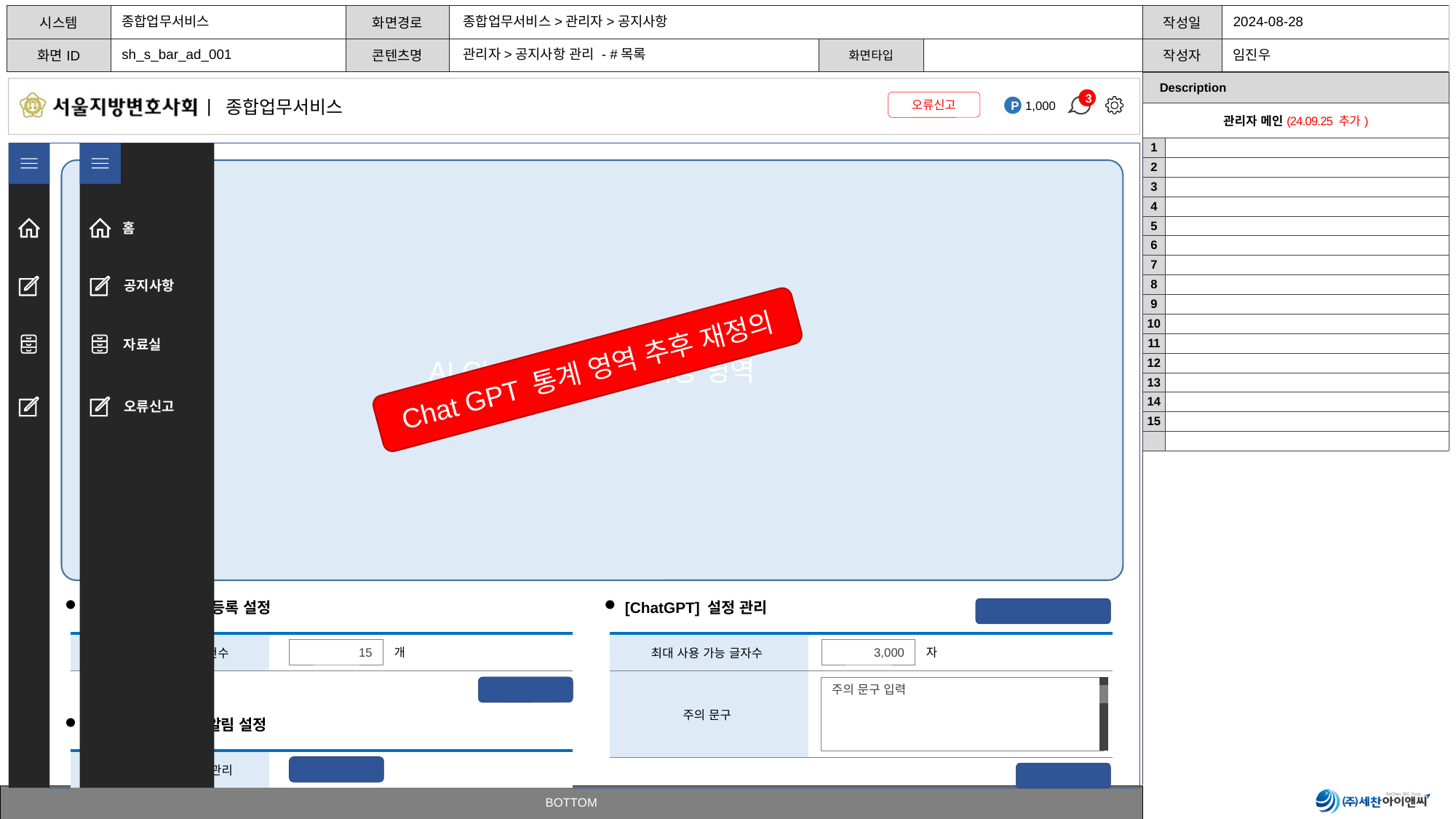

종합업무서비스
종합업무서비스>관리자>공지사항
sh_s_bar_ad_001
관리자>공지사항 관리 - #목록

| Description |  |
| --- | --- |
| 관리자 메인(24.09.25 추가) |  |
| 1 |  |
| 2 |  |
| 3 |  |
| 4 |  |
| 5 |  |
| 6 |  |
| 7 |  |
| 8 |  |
| 9 |  |
| 10 |  |
| 11 |  |
| 12 |  |
| 13 |  |
| 14 |  |
| 15 |  |
|  |  |

홈

공지사항

자료실

오류신고

AI ChatGPT 통계 제공 영역
Chat GPT 통계 영역 추후 재정의
[복대리] 관심법원 등록 설정
[ChatGPT] 설정 관리
GPT등록 키 관리
| 관심법원 최대 등록 건수 |  |
| --- | --- |
| 최대 사용 가능 글자수 |  |
| --- | --- |
| 주의 문구 |  |
개
15
자
3,000
설정 저장
주의 문구 입력
[종합업무서비스] 알림 설정
| 종합업무서비스 알림 관리 |  |
| --- | --- |
알림 설정
설정 저장